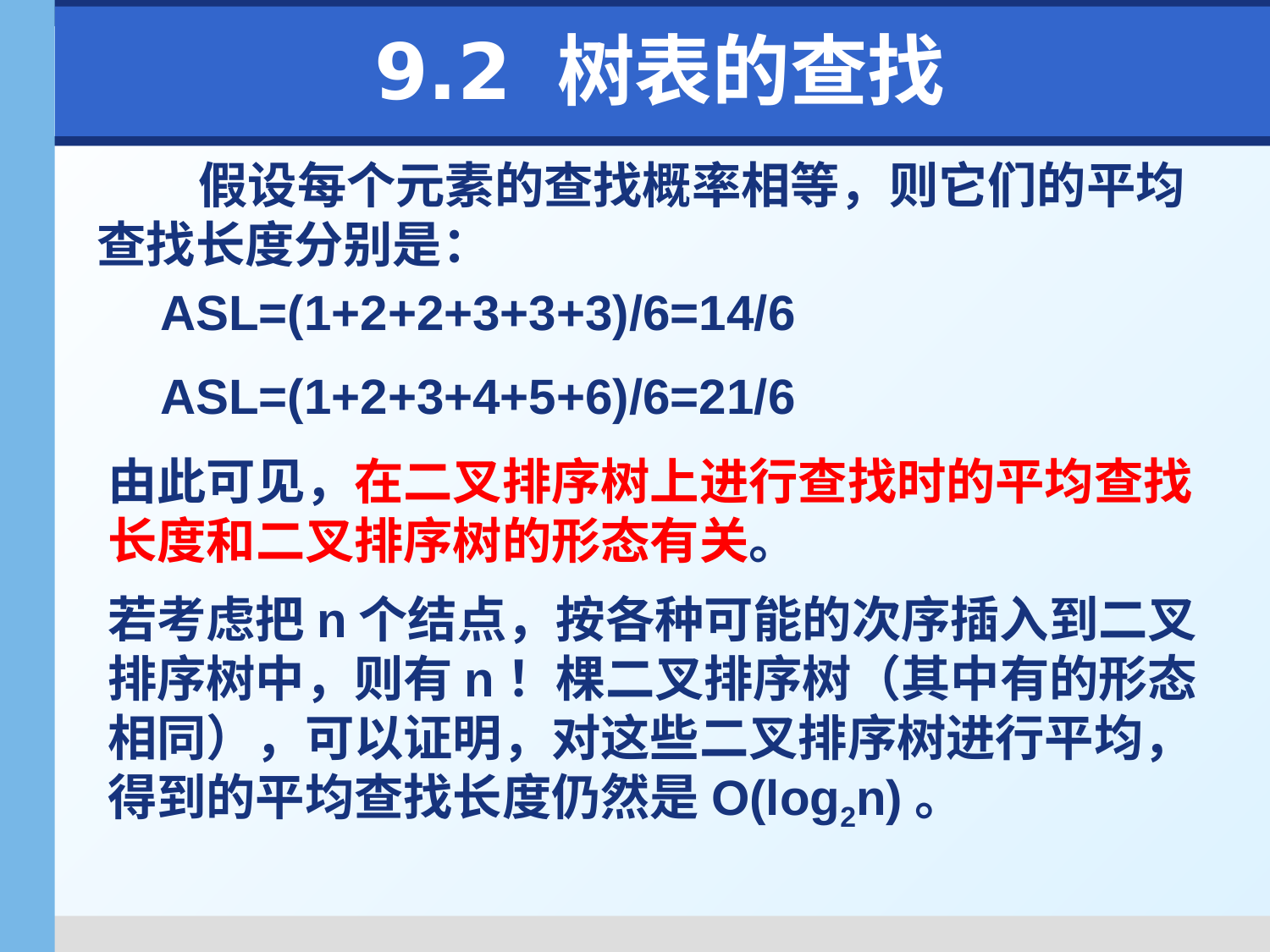

9.2 树表的查找
        假设每个元素的查找概率相等，则它们的平均查找长度分别是：
ASL=(1+2+2+3+3+3)/6=14/6
ASL=(1+2+3+4+5+6)/6=21/6
由此可见，在二叉排序树上进行查找时的平均查找长度和二叉排序树的形态有关。
若考虑把n个结点，按各种可能的次序插入到二叉排序树中，则有n！棵二叉排序树（其中有的形态相同），可以证明，对这些二叉排序树进行平均，得到的平均查找长度仍然是O(log2n)。